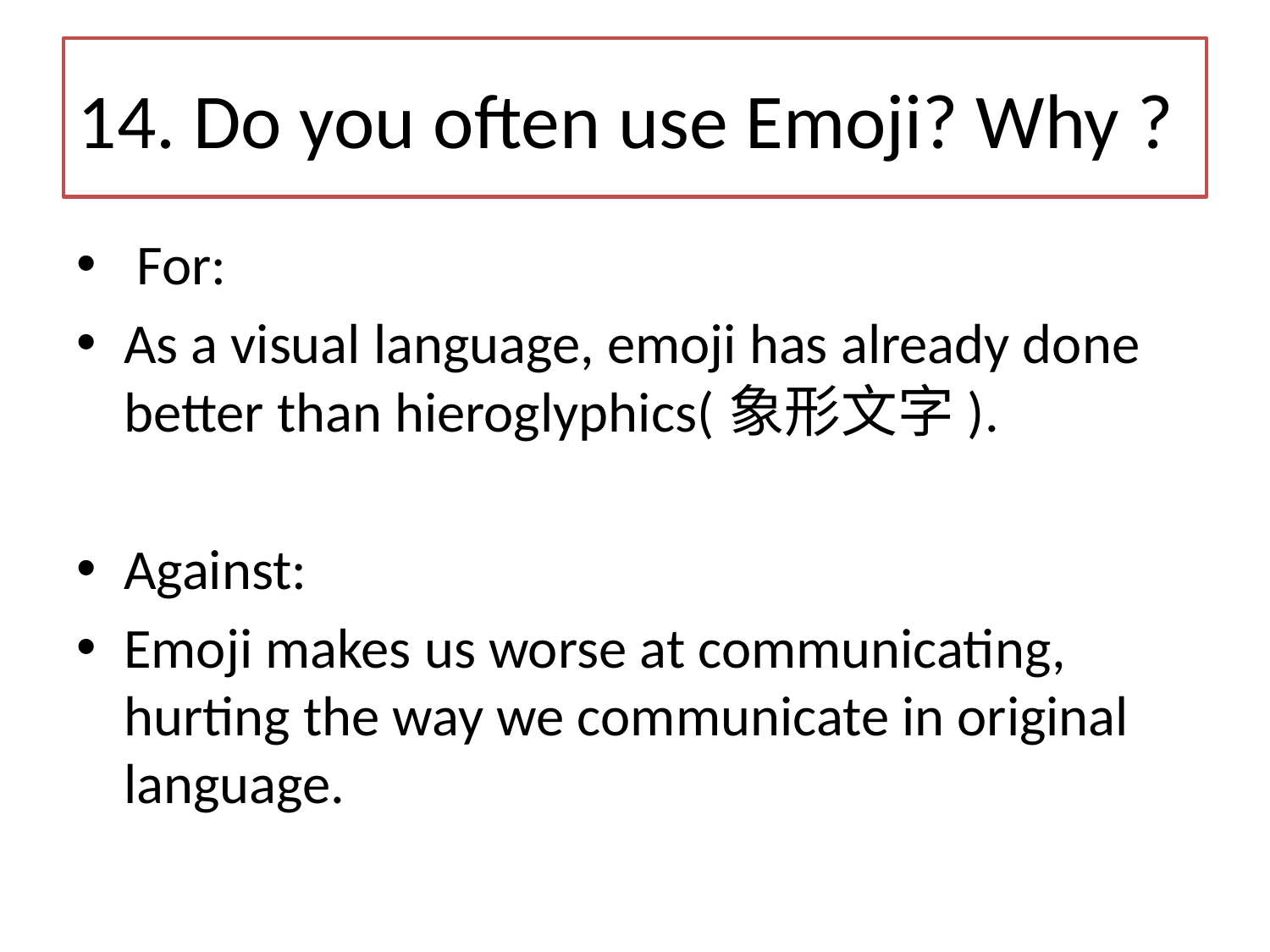

# 14. Do you often use Emoji? Why ?
 For:
As a visual language, emoji has already done better than hieroglyphics(象形文字).

Against:
Emoji makes us worse at communicating, hurting the way we communicate in original language.